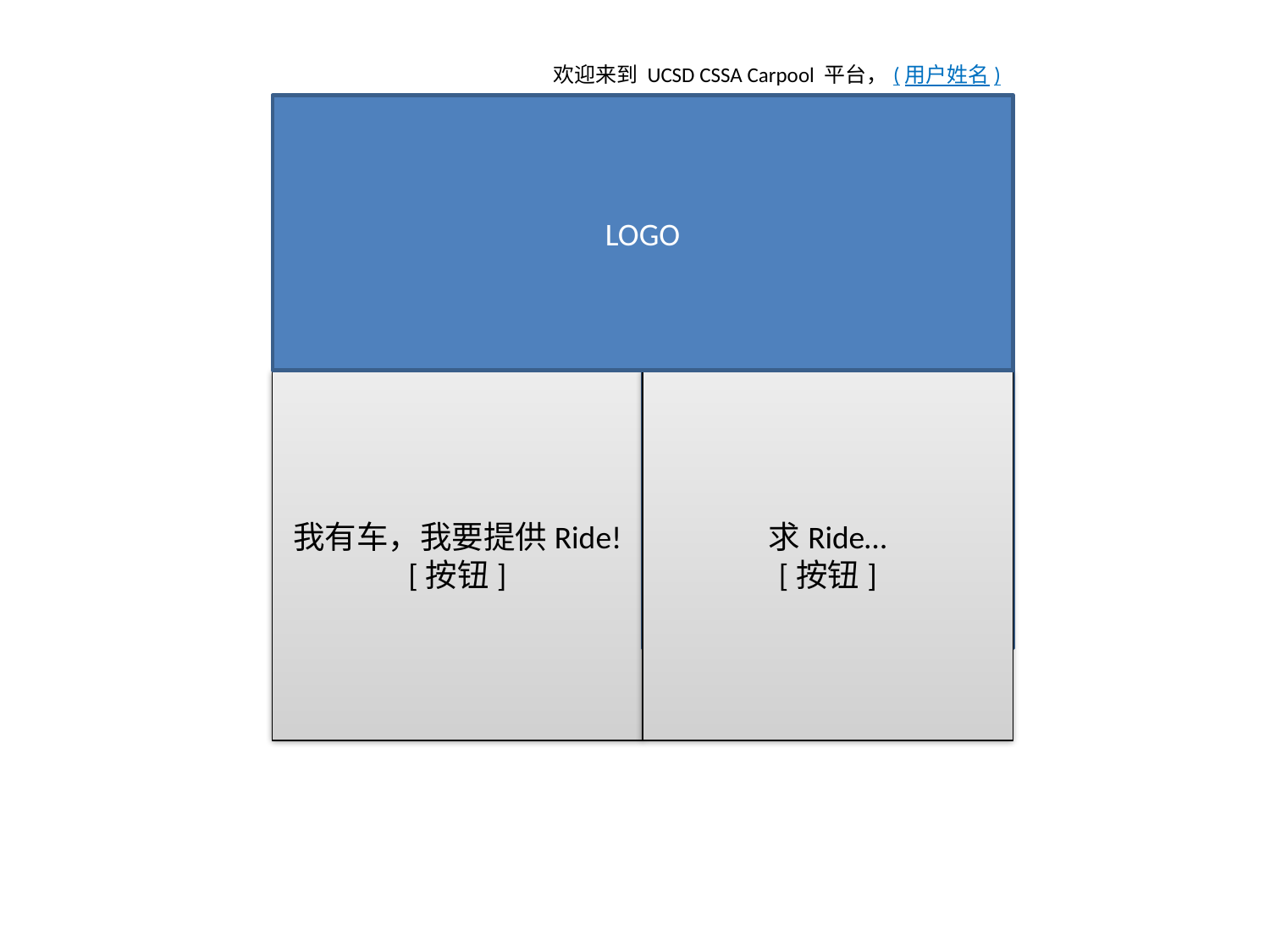

欢迎来到 UCSD CSSA Carpool 平台，(用户姓名)
LOGO

我有车，我要提供Ride!
[按钮]
求Ride…
[按钮]